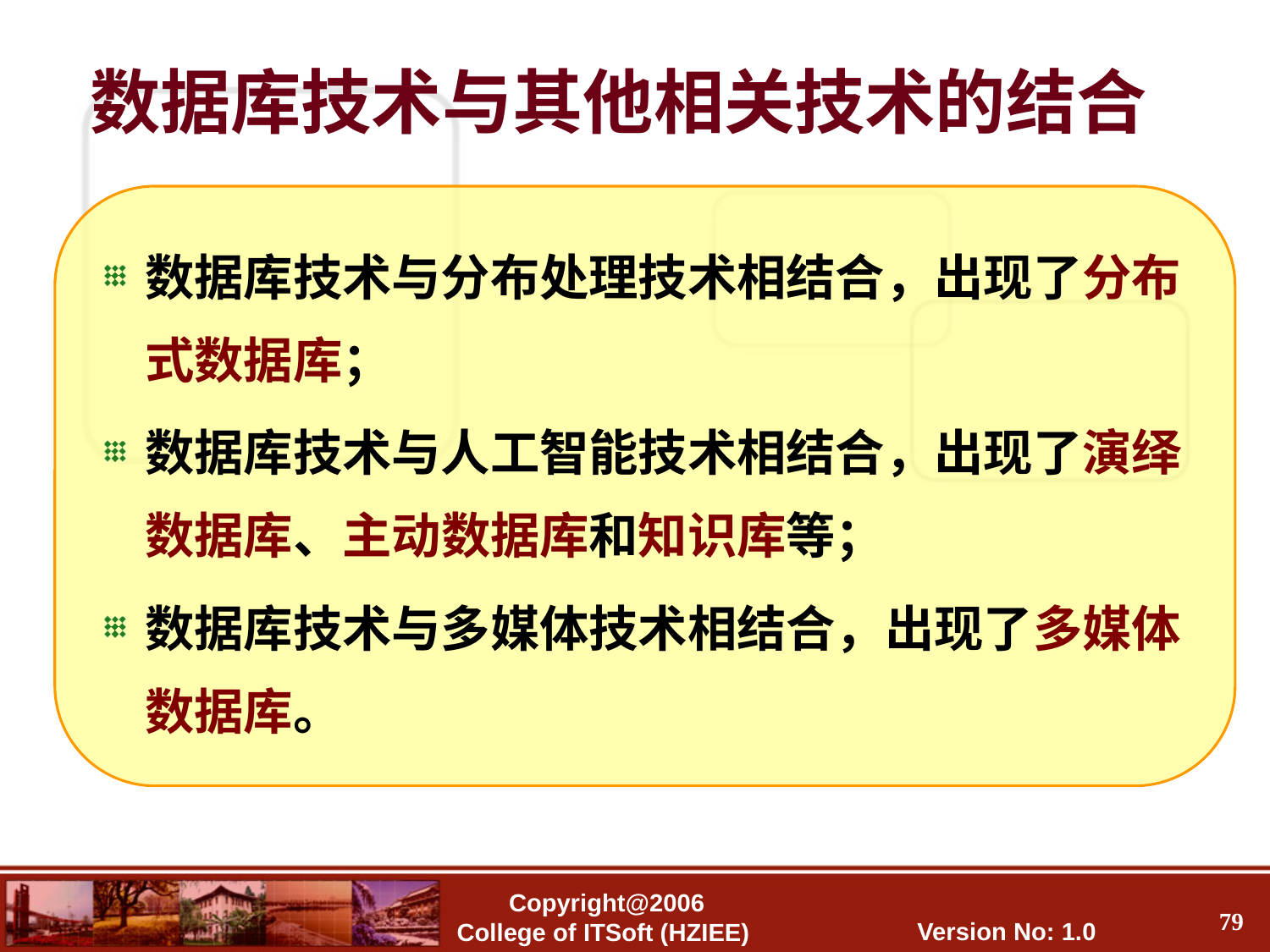

# 数据库技术与其他相关技术的结合

数据库技术与分布处理技术相结合，出现了分布式数据库；
数据库技术与人工智能技术相结合，出现了演绎数据库、主动数据库和知识库等；
数据库技术与多媒体技术相结合，出现了多媒体数据库。